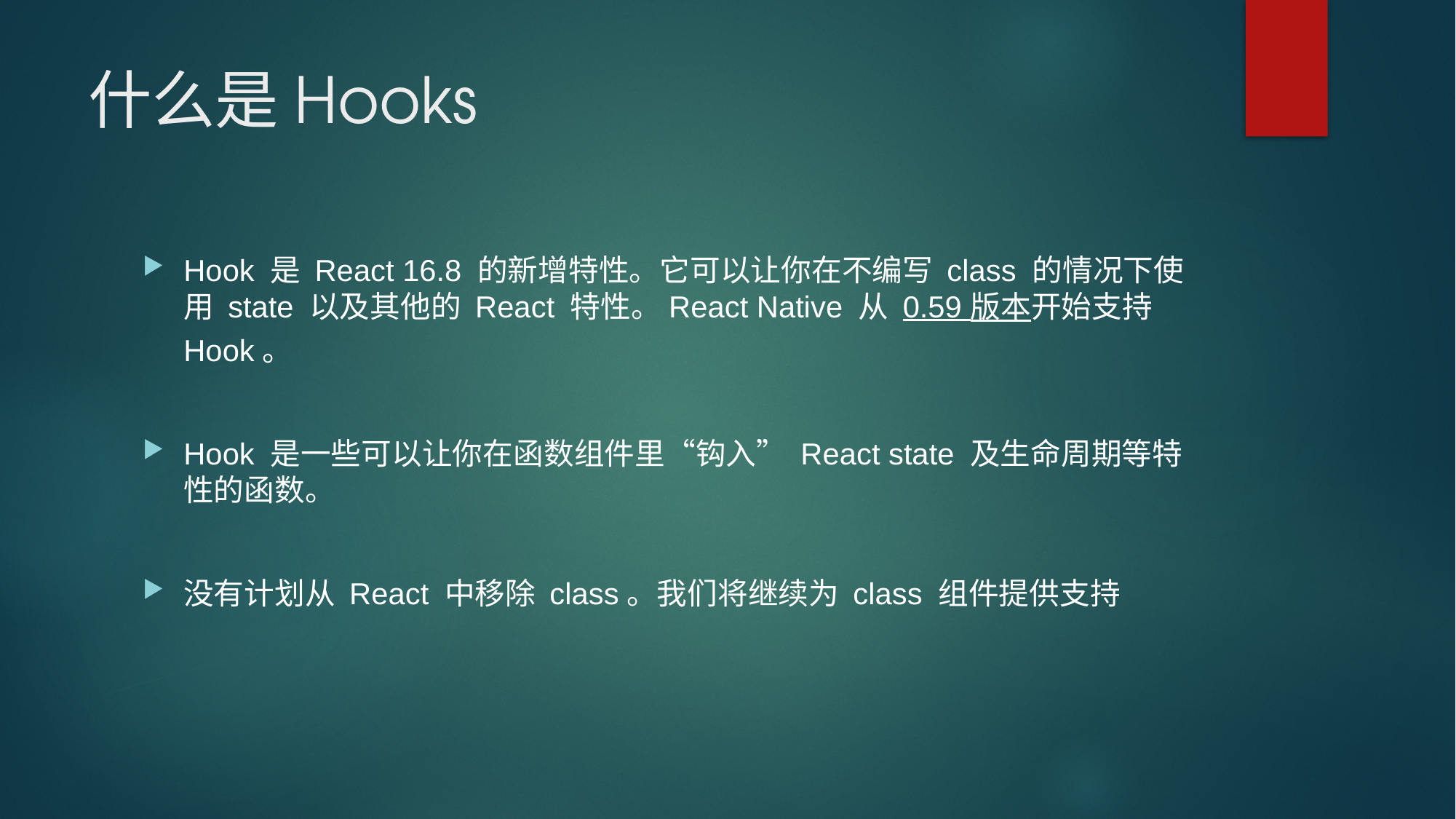

# 什么是Hooks
Hook 是 React 16.8 的新增特性。它可以让你在不编写 class 的情况下使用 state 以及其他的 React 特性。React Native 从 0.59 版本开始支持 Hook。

Hook 是一些可以让你在函数组件里“钩入” React state 及生命周期等特性的函数。

没有计划从 React 中移除 class。我们将继续为 class 组件提供支持